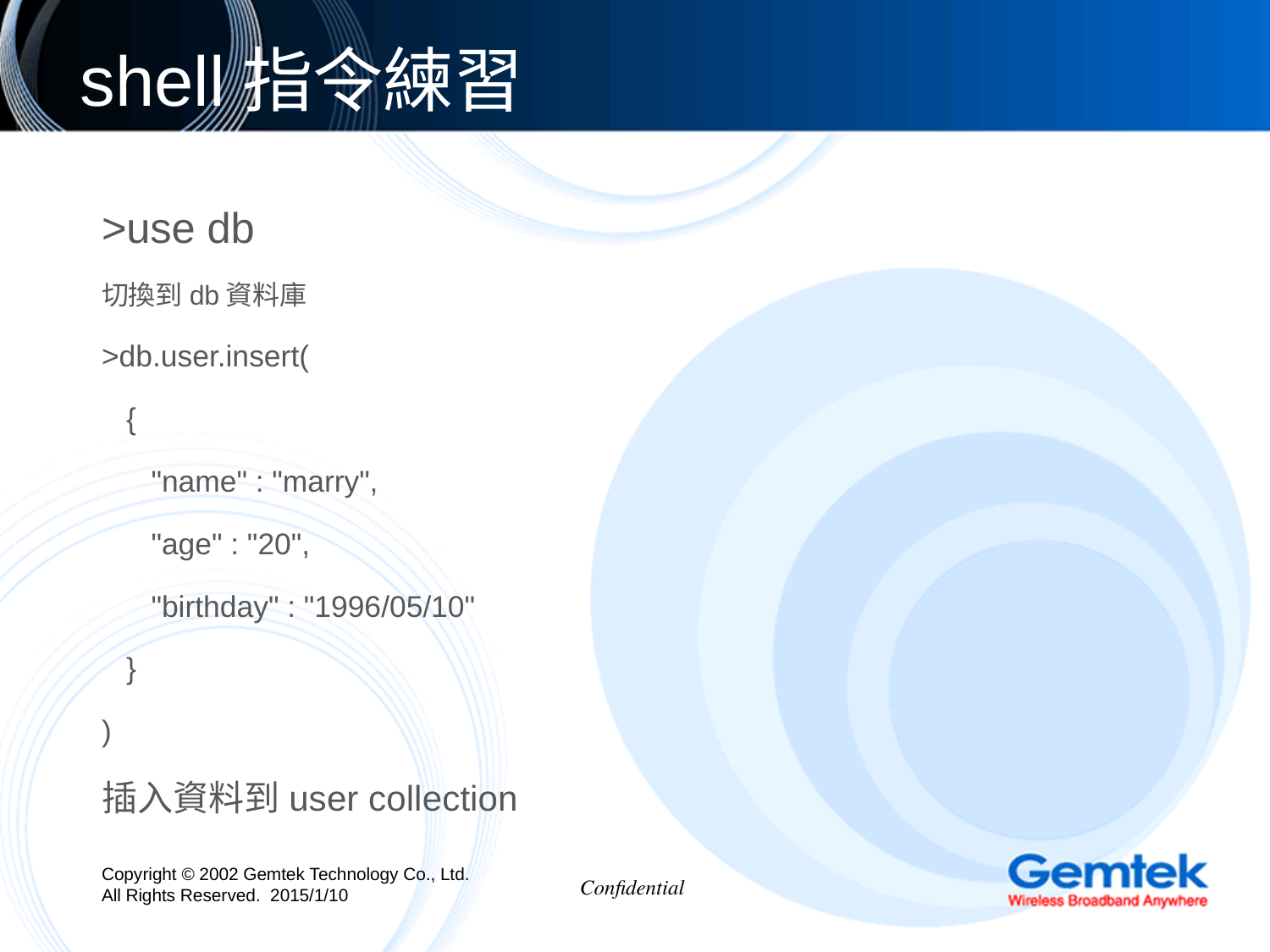

# shell指令練習
>use db
切換到db資料庫
>db.user.insert(
   {
      "name" : "marry",
      "age" : "20",
      "birthday" : "1996/05/10"
   }
)
插入資料到user collection